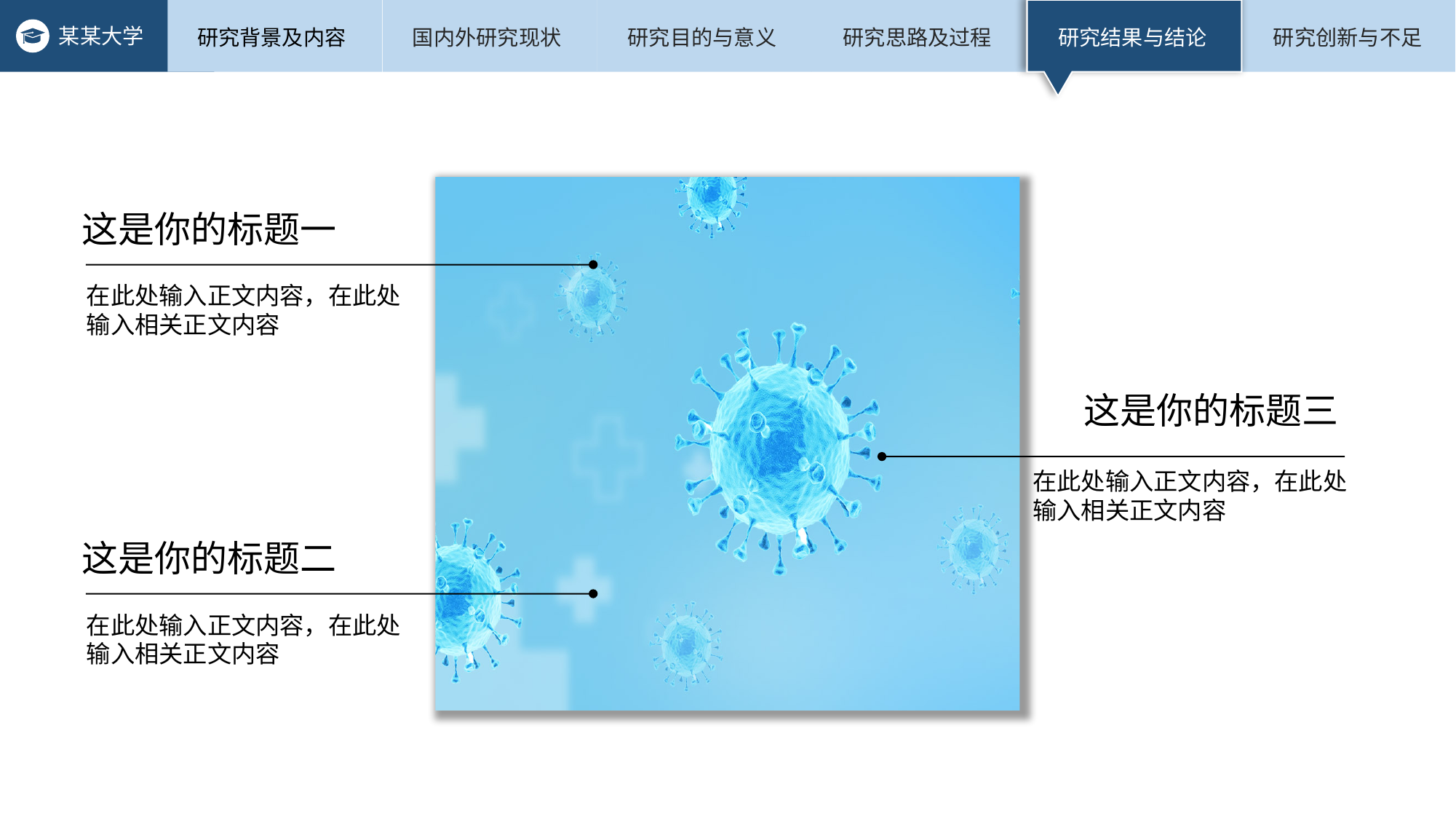

这是你的标题一

在此处输入正文内容，在此处输入相关正文内容
这是你的标题三

在此处输入正文内容，在此处输入相关正文内容
这是你的标题二

在此处输入正文内容，在此处输入相关正文内容